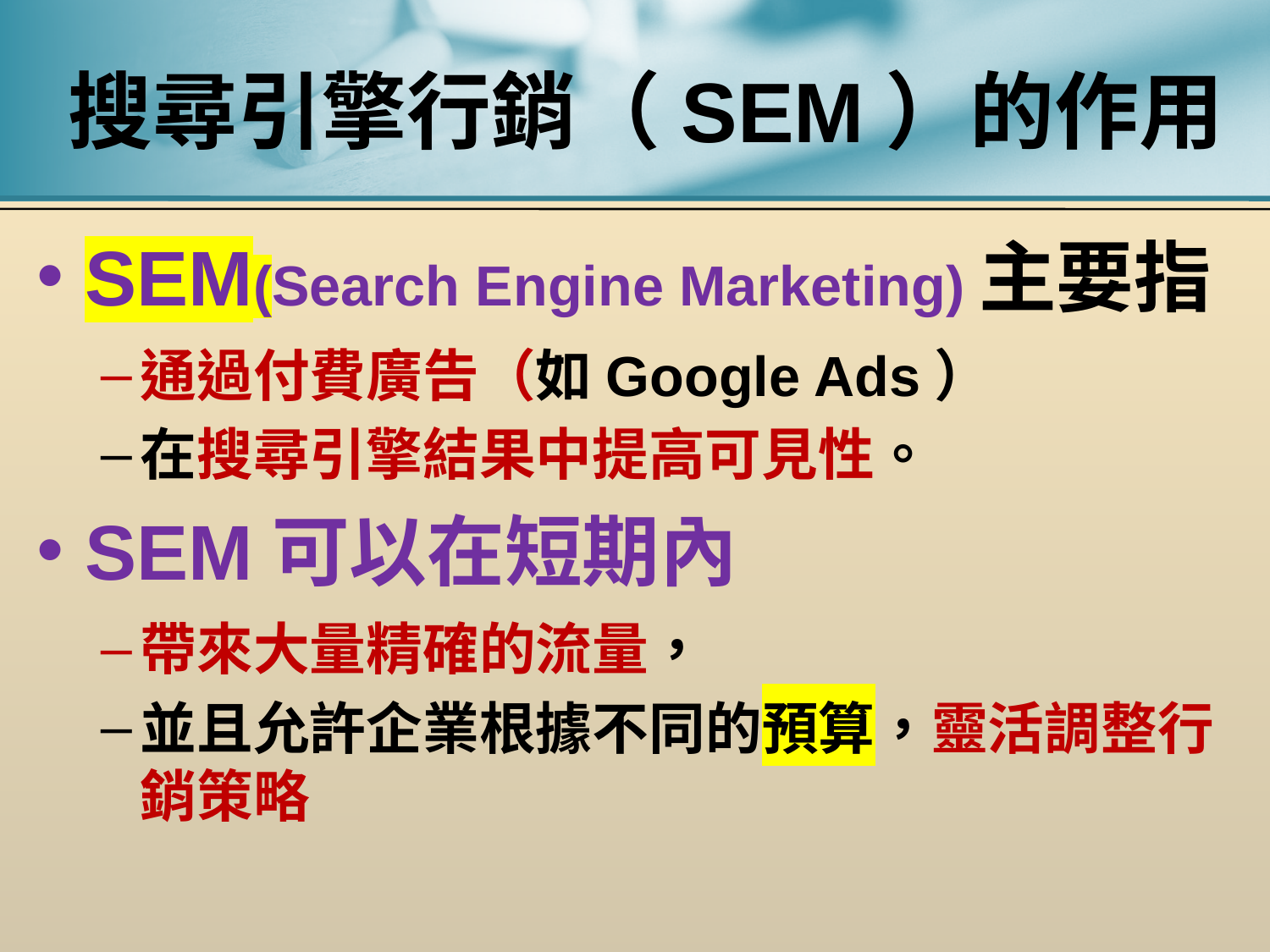

# 搜尋引擎行銷（SEM）的作用
SEM(Search Engine Marketing)主要指
通過付費廣告（如Google Ads）
在搜尋引擎結果中提高可見性。
SEM可以在短期內
帶來大量精確的流量，
並且允許企業根據不同的預算，靈活調整行銷策略